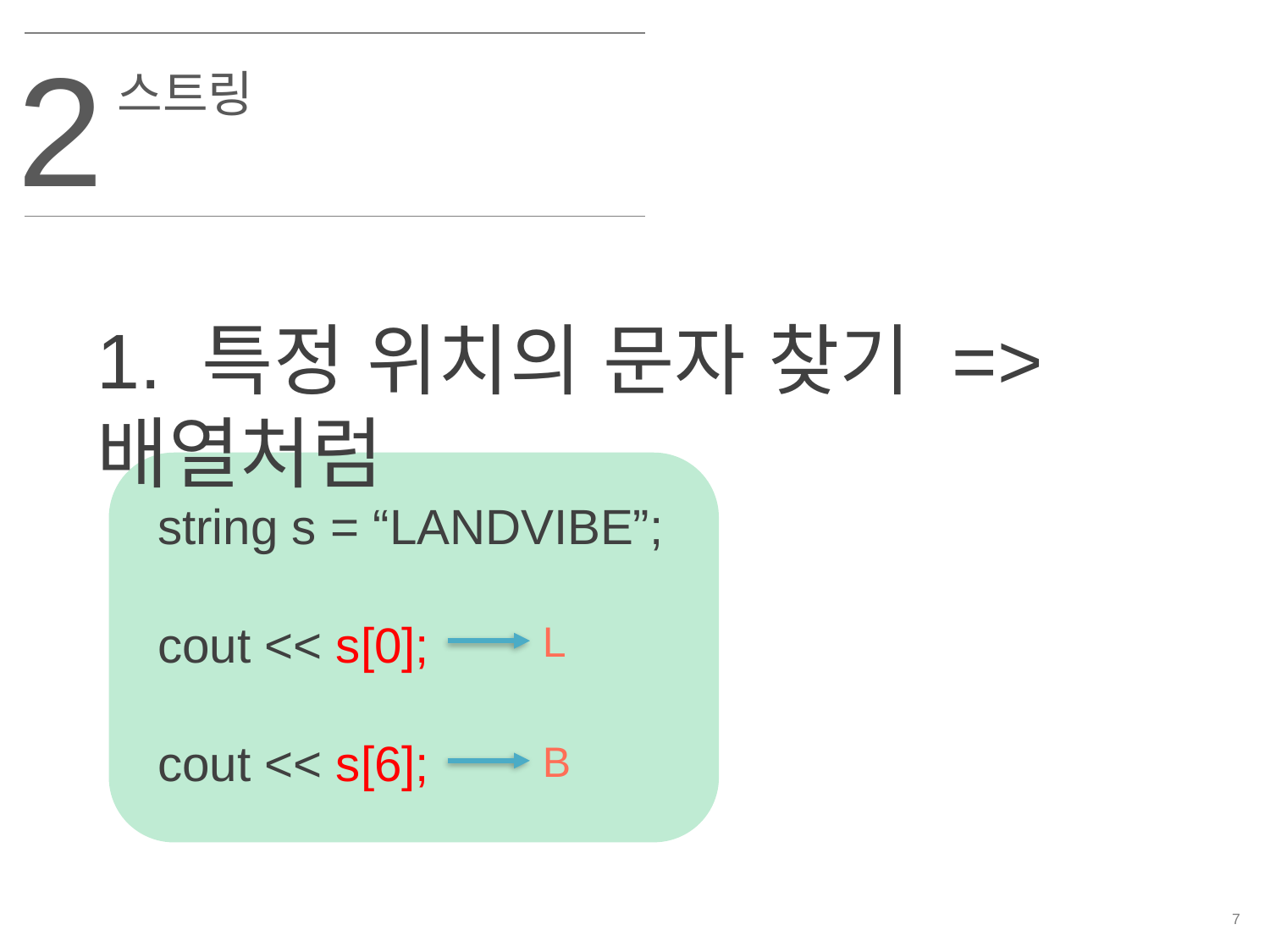

2
스트링
1. 특정 위치의 문자 찾기 => 배열처럼

string s = “LANDVIBE”;

cout << s[0];

cout << s[6];
L
B